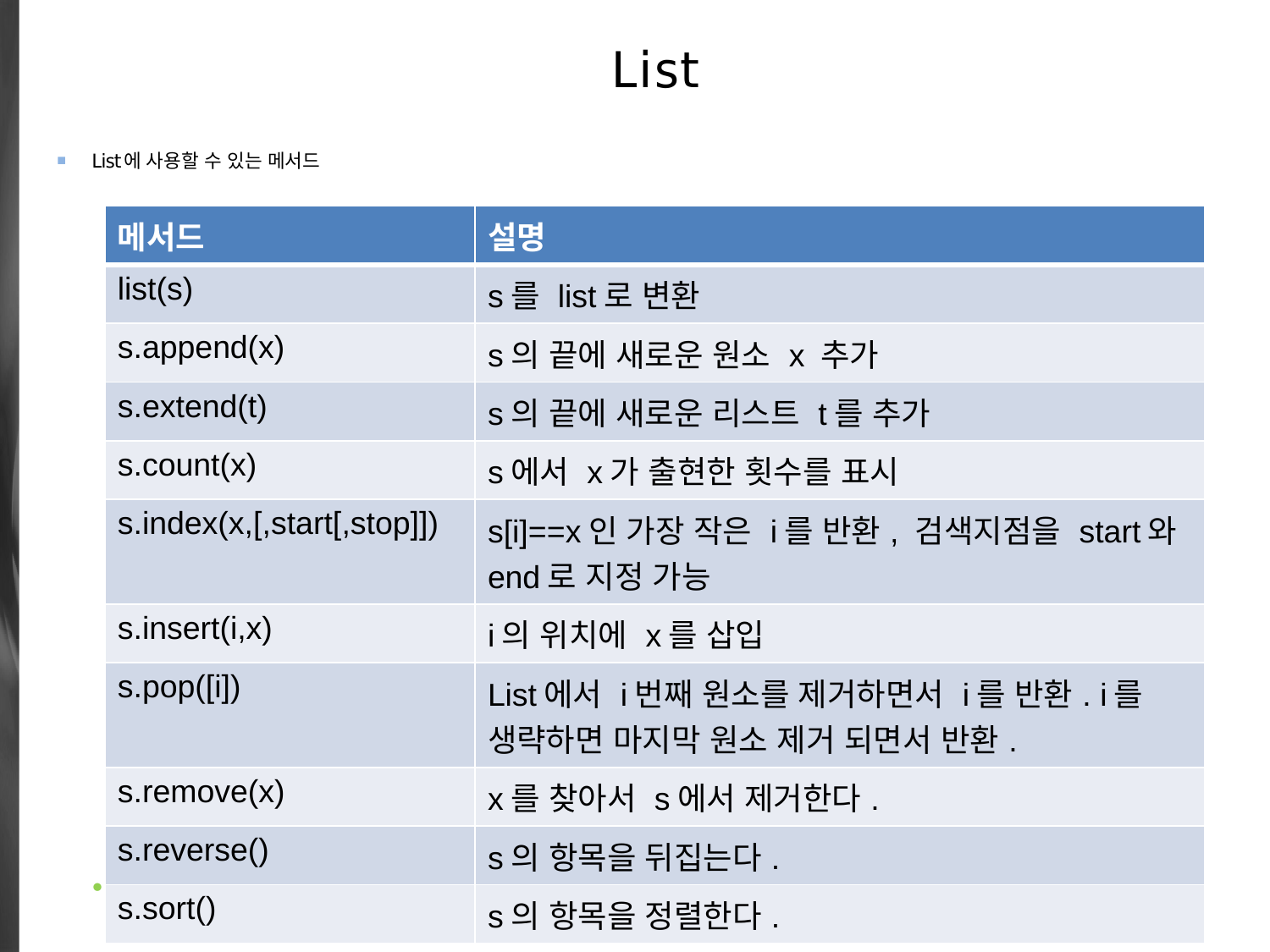

# List
List에 사용할 수 있는 메서드

http://www.tutorialspoint.com/python/python_lists.htm

| 메서드 | 설명 |
| --- | --- |
| list(s) | s를 list로 변환 |
| s.append(x) | s의 끝에 새로운 원소 x 추가 |
| s.extend(t) | s의 끝에 새로운 리스트 t를 추가 |
| s.count(x) | s에서 x가 출현한 횟수를 표시 |
| s.index(x,[,start[,stop]]) | s[i]==x인 가장 작은 i를 반환, 검색지점을 start와 end로 지정 가능 |
| s.insert(i,x) | i의 위치에 x를 삽입 |
| s.pop([i]) | List에서 i번째 원소를 제거하면서 i를 반환. i를 생략하면 마지막 원소 제거 되면서 반환. |
| s.remove(x) | x를 찾아서 s에서 제거한다. |
| s.reverse() | s의 항목을 뒤집는다. |
| s.sort() | s의 항목을 정렬한다. |